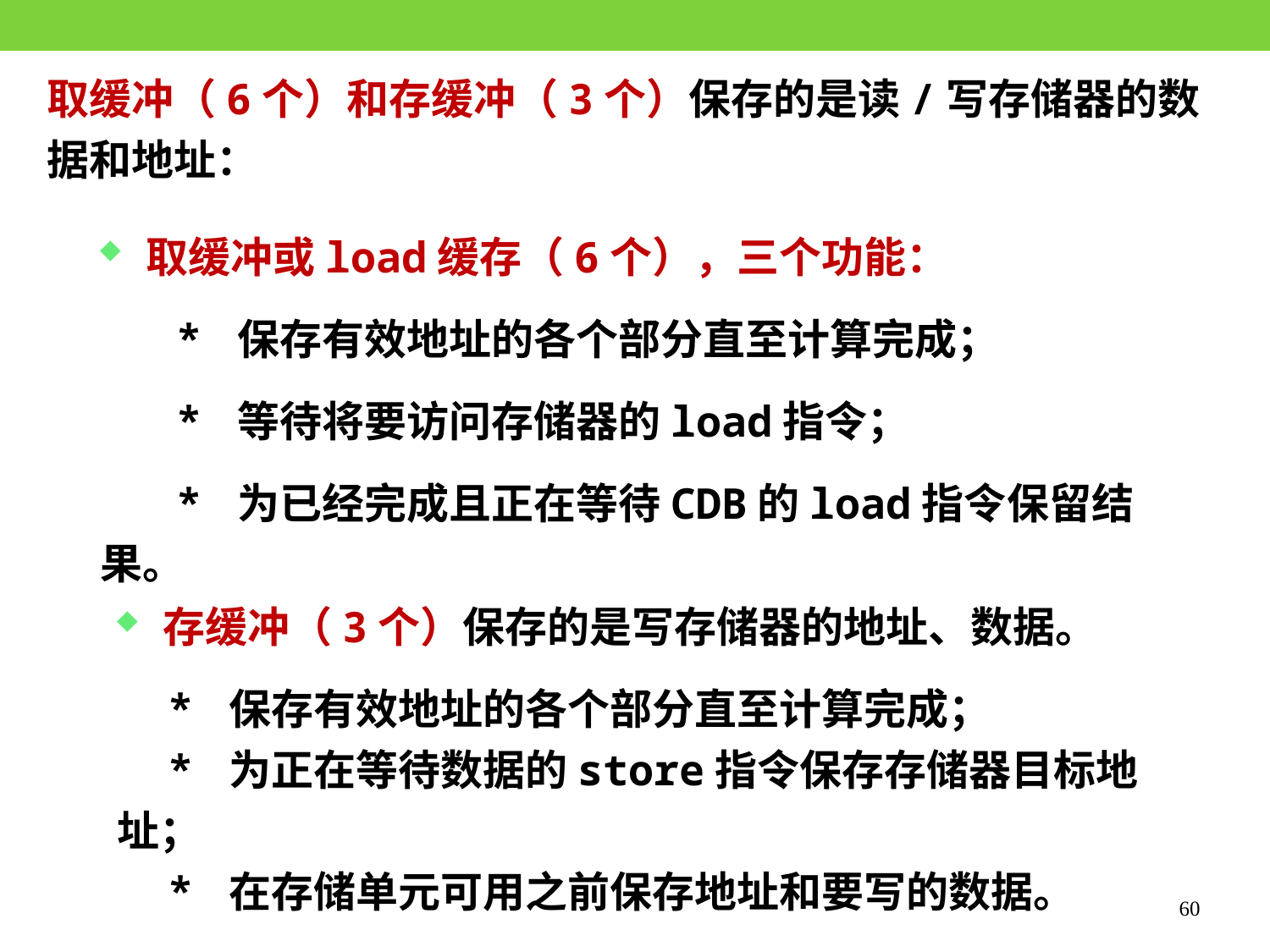

取缓冲（6个）和存缓冲（3个）保存的是读/写存储器的数据和地址：
 取缓冲或load缓存（6个），三个功能：
   * 保存有效地址的各个部分直至计算完成；
   * 等待将要访问存储器的load指令；
   * 为已经完成且正在等待CDB的load指令保留结果。
 存缓冲（3个）保存的是写存储器的地址、数据。
  * 保存有效地址的各个部分直至计算完成；
  * 为正在等待数据的store指令保存存储器目标地址；
  * 在存储单元可用之前保存地址和要写的数据。
60